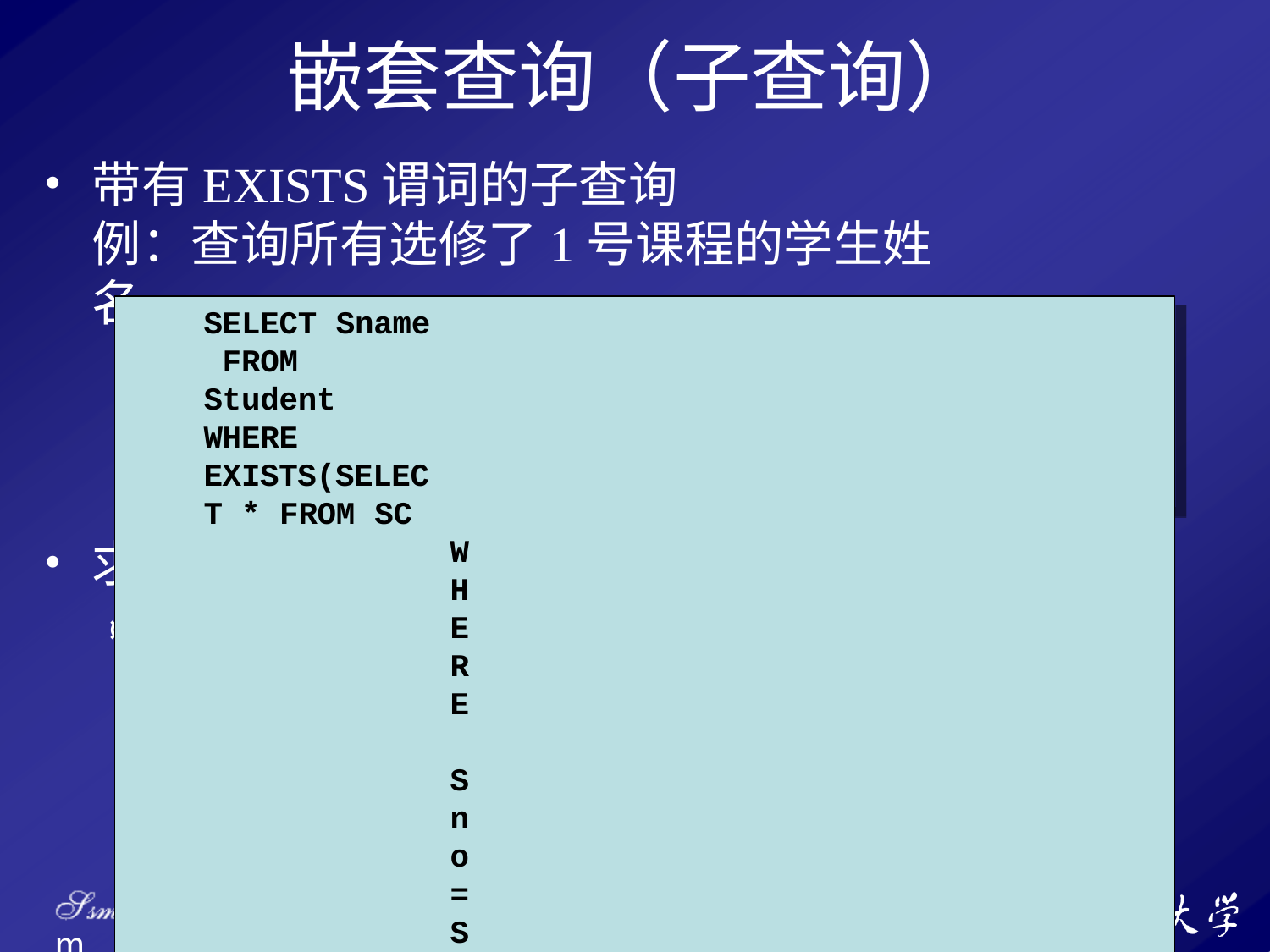

# 嵌套查询（子查询）
带有EXISTS谓词的子查询
例：查询所有选修了1号课程的学生姓名。
SELECT Sname  FROM Student
WHERE EXISTS(SELECT * FROM SC
WHERE Sno=Student.Sno
AND Cno= ' 1 ')；

求解思路分析：
¤ 本查询涉及Student和SC关系。
在Student中依次取每个元组的Sno值，用此值去检查SC关系。
若SC中存在这样的元组，其Sno值等于此Student.Sno值，并且其
Cno= '1'，则取此Student.Sname送入结果关系。

Ssm